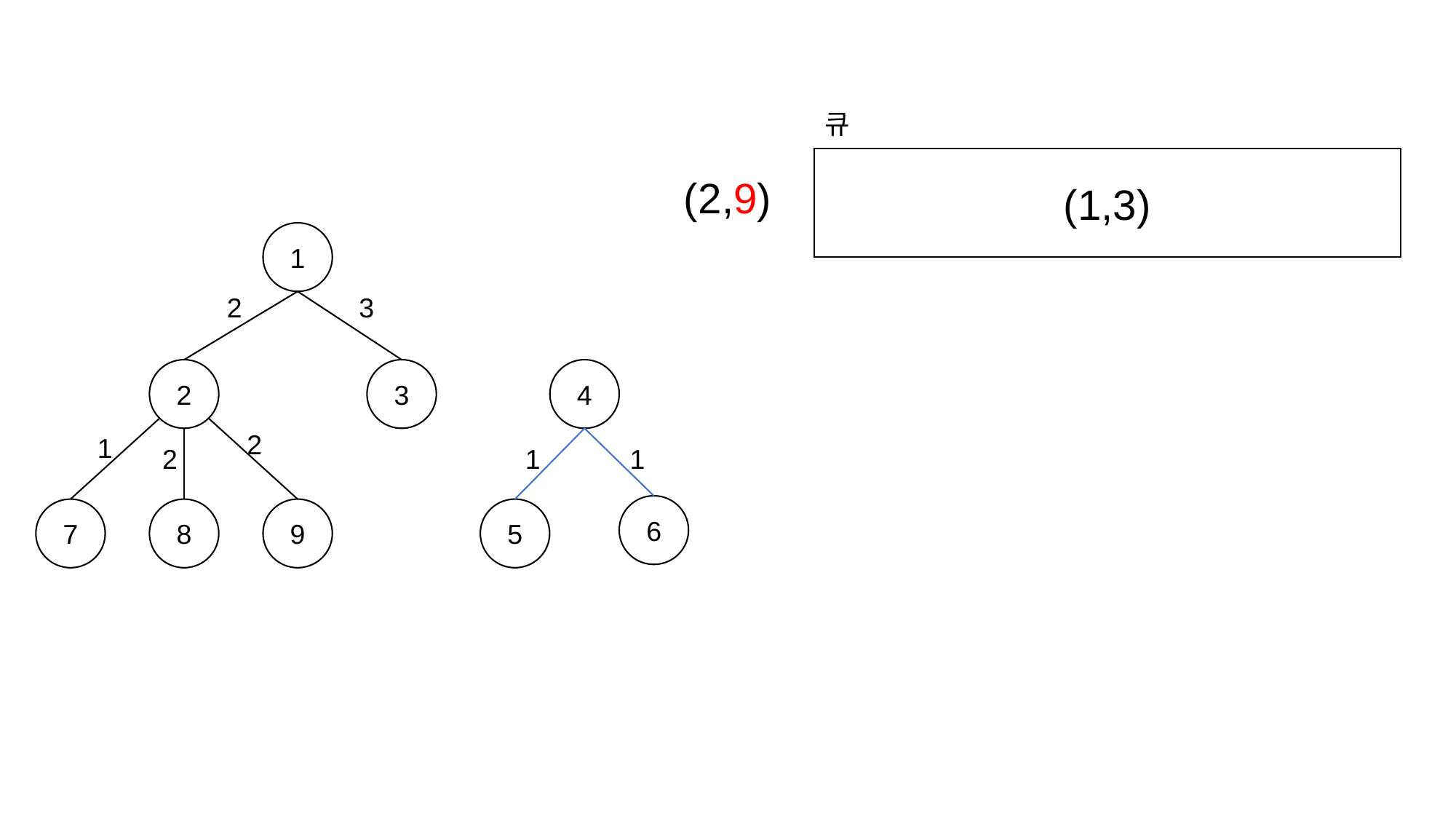

큐
(1,3)
(2,9)

1
2
3
4
2
3
2
1
2
1
1
6
5
7
8
9